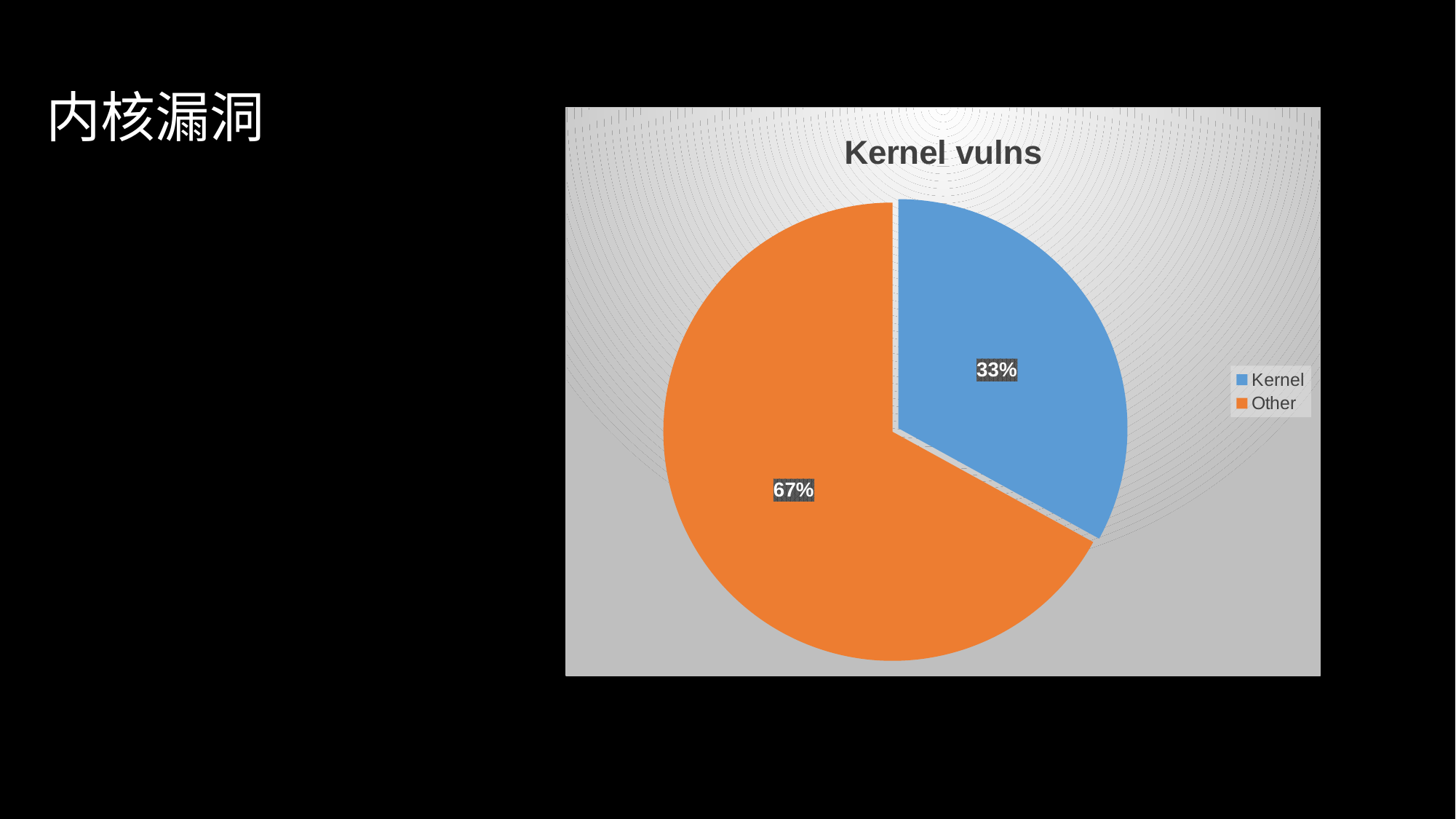

内核漏洞

### Chart: Kernel vulns

| Category | Kernel vulns in Android |
|---|---|
| Kernel | 3.3 |
| Other | 6.7 |